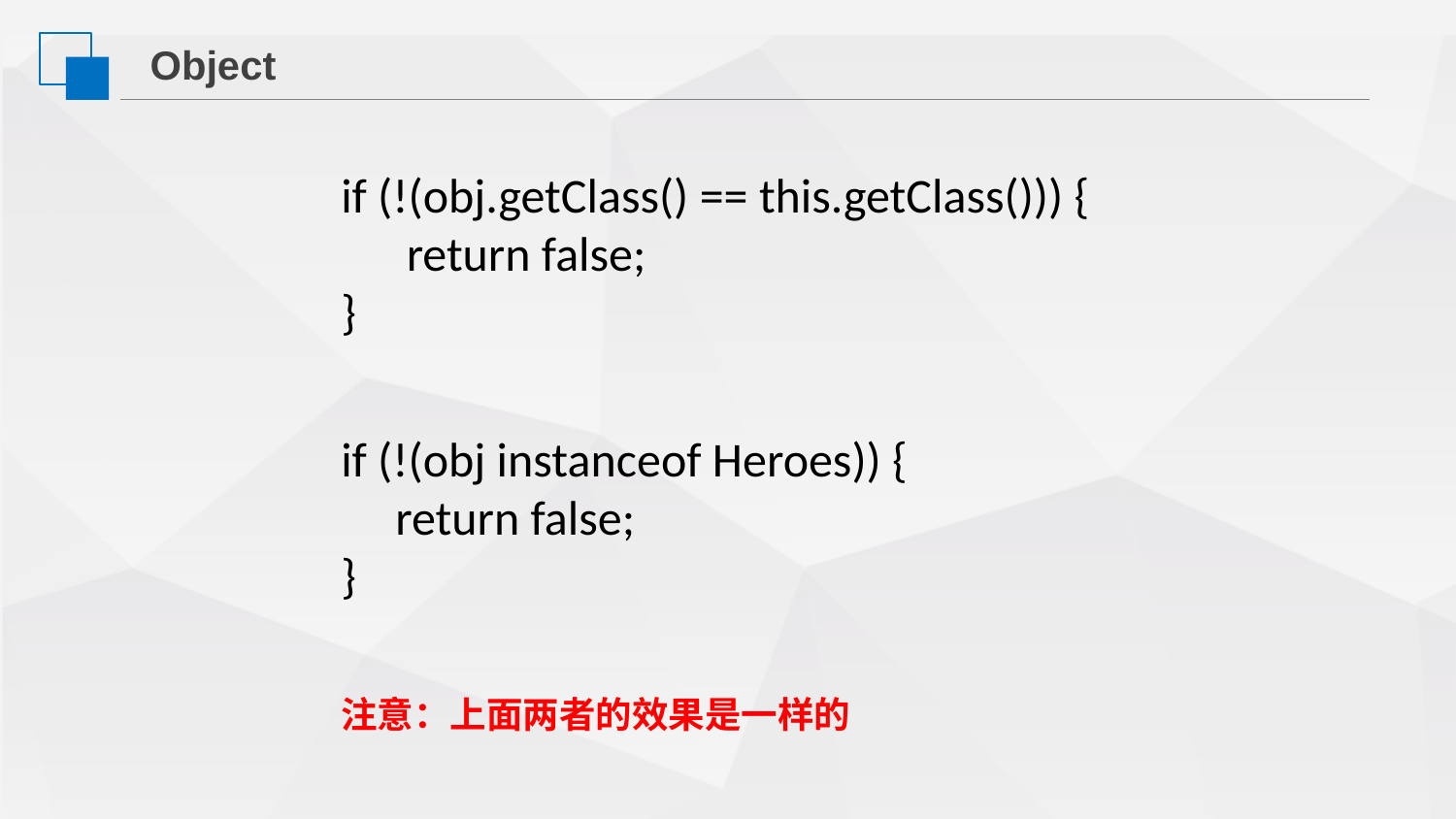

Object
if (!(obj.getClass() == this.getClass())) {
      return false;
}
if (!(obj instanceof Heroes)) {
     return false;
}
注意：上面两者的效果是一样的